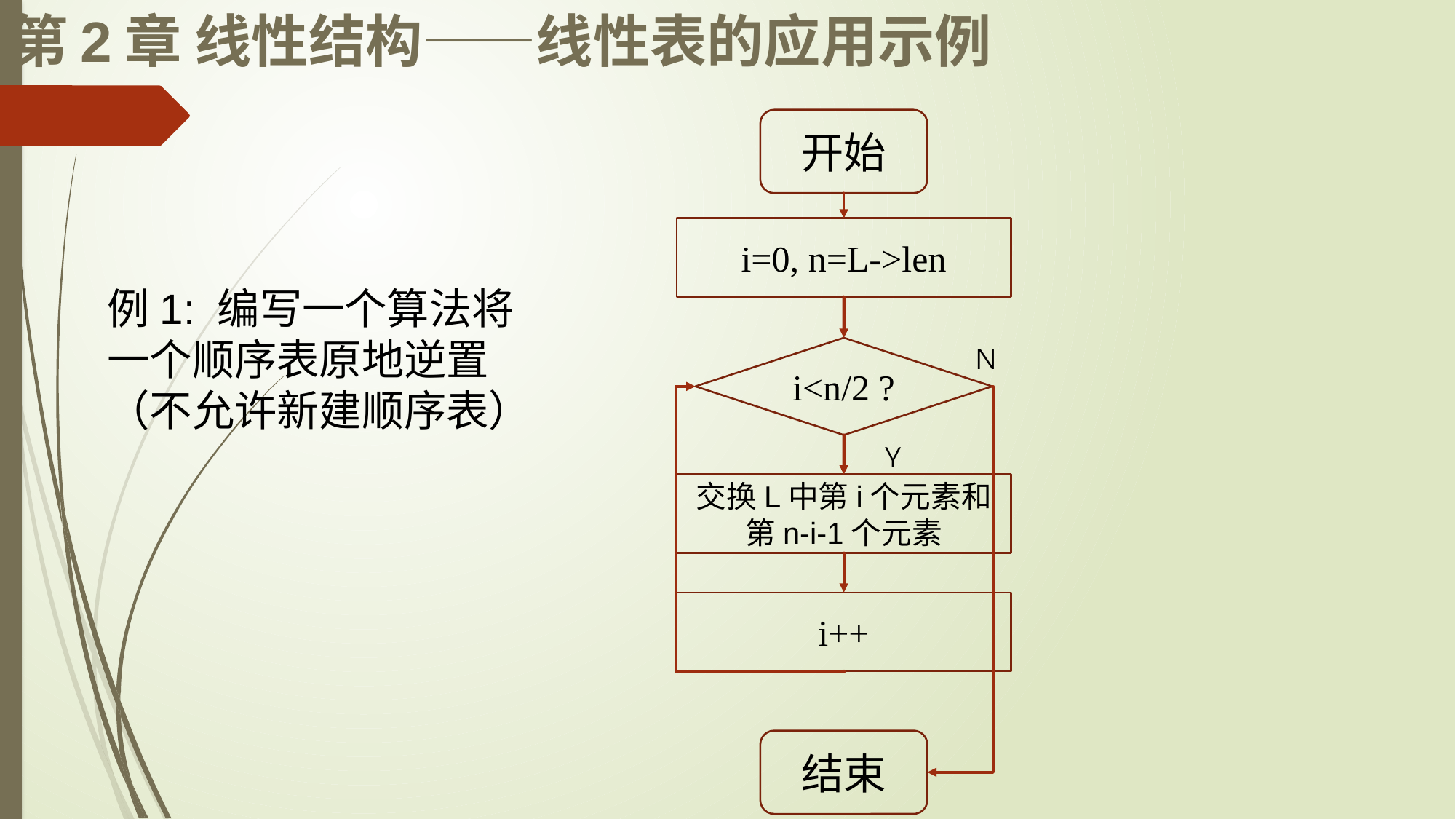

第2章 线性结构——线性表的应用示例
开始
i=0, n=L->len
N
i<n/2 ?
Y
交换L中第i个元素和第n-i-1个元素
i++
结束
例1: 编写一个算法将一个顺序表原地逆置（不允许新建顺序表）